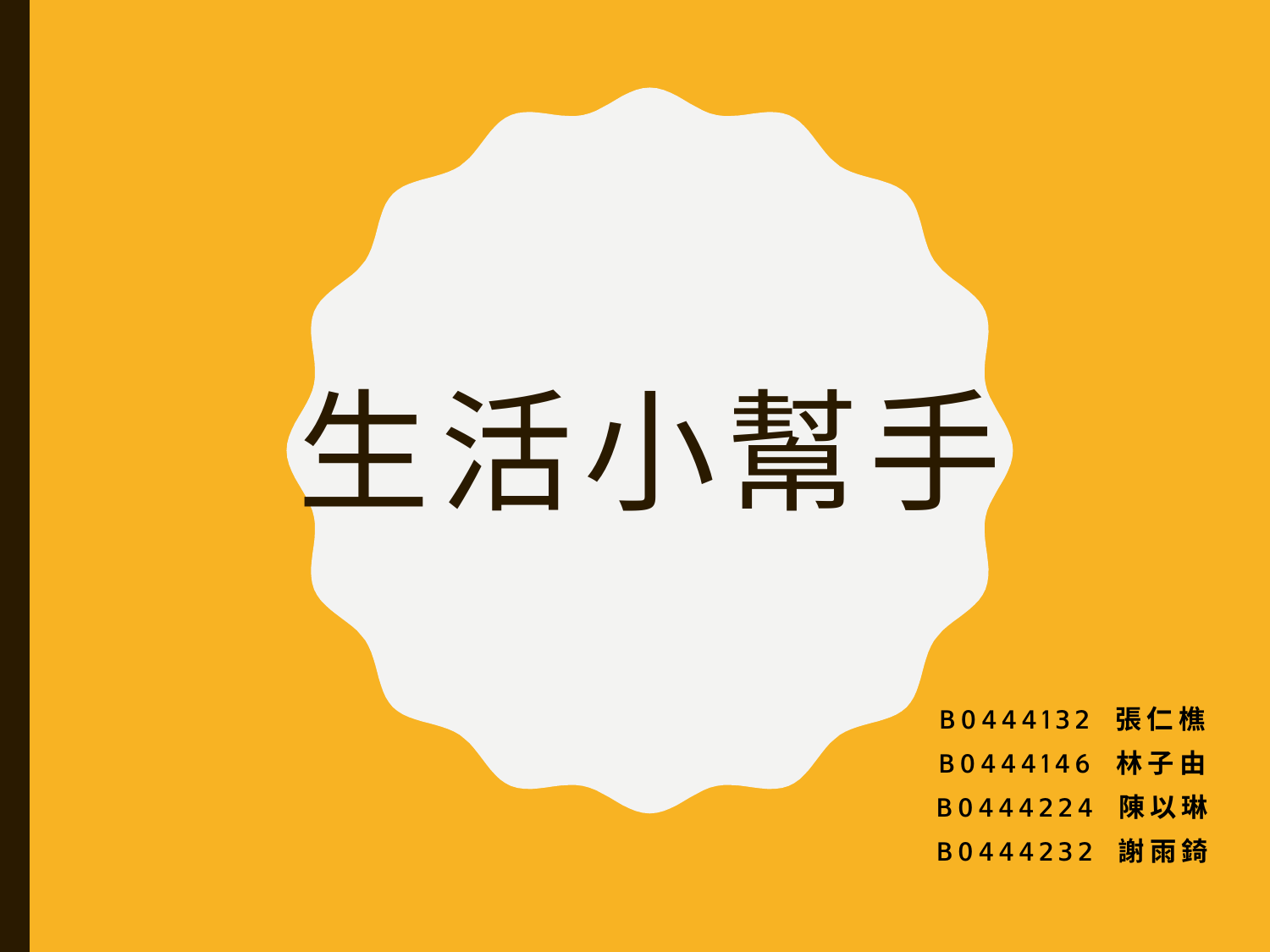

# 生活小幫手
B0444132 張仁樵
B0444146 林子由
B0444224 陳以琳
B0444232 謝雨錡